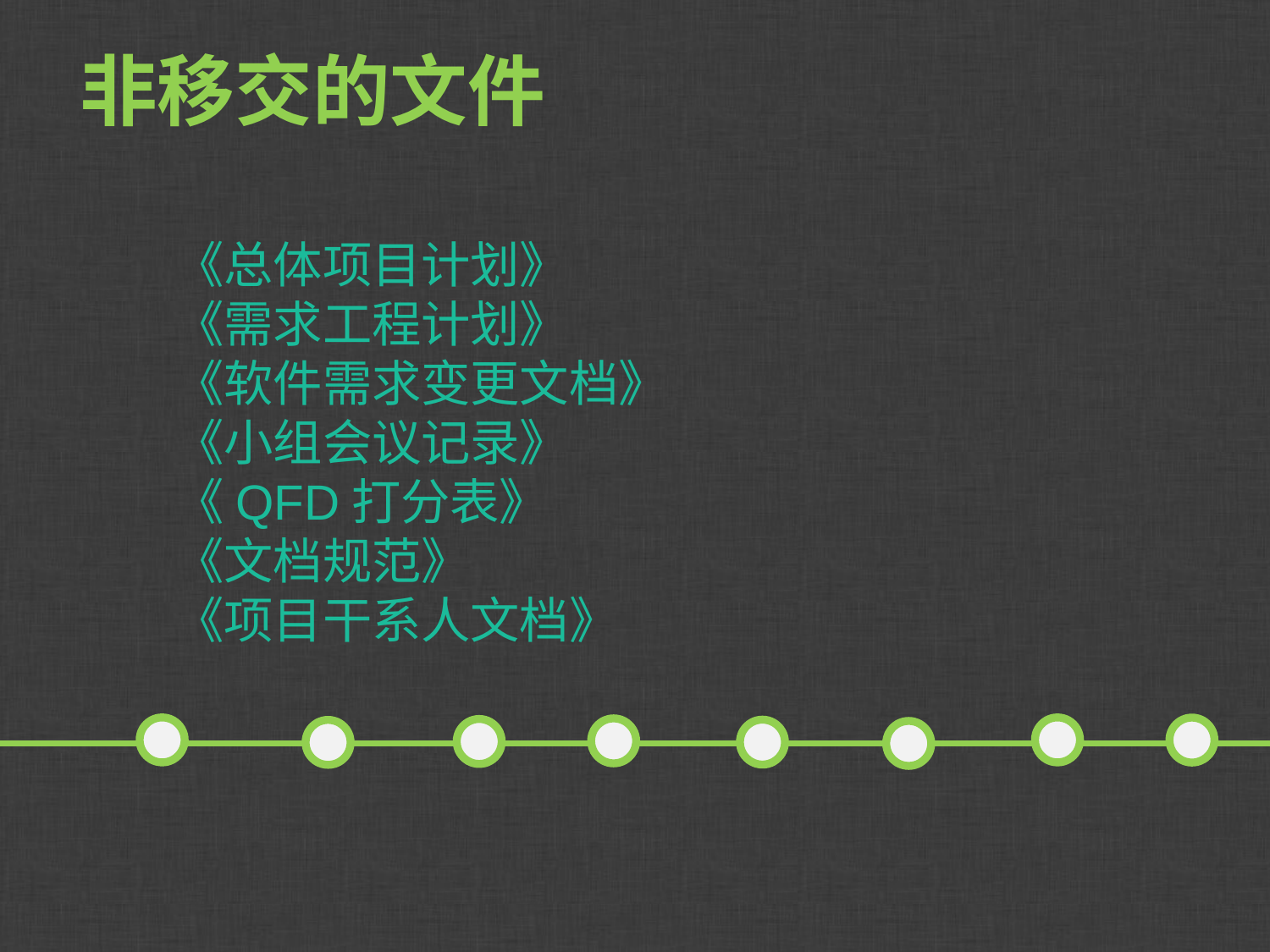

非移交的文件
《总体项目计划》
《需求工程计划》
《软件需求变更文档》
《小组会议记录》
《QFD打分表》
《文档规范》
《项目干系人文档》